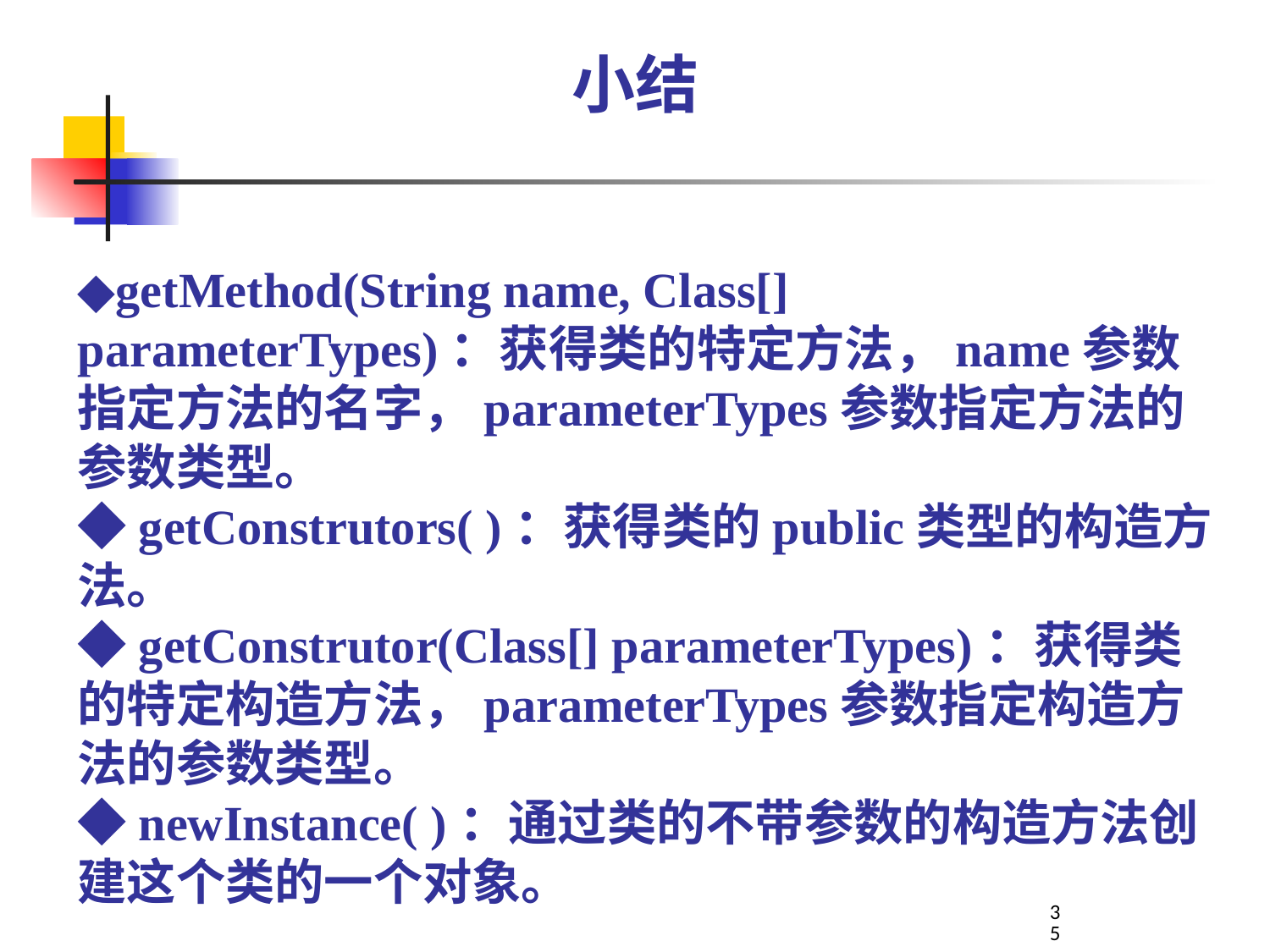

# 小结
◆getMethod(String name, Class[] parameterTypes)：获得类的特定方法，name参数指定方法的名字，parameterTypes参数指定方法的参数类型。
◆getConstrutors( )：获得类的public类型的构造方法。
◆getConstrutor(Class[] parameterTypes)：获得类的特定构造方法，parameterTypes参数指定构造方法的参数类型。
◆newInstance( )：通过类的不带参数的构造方法创建这个类的一个对象。
35